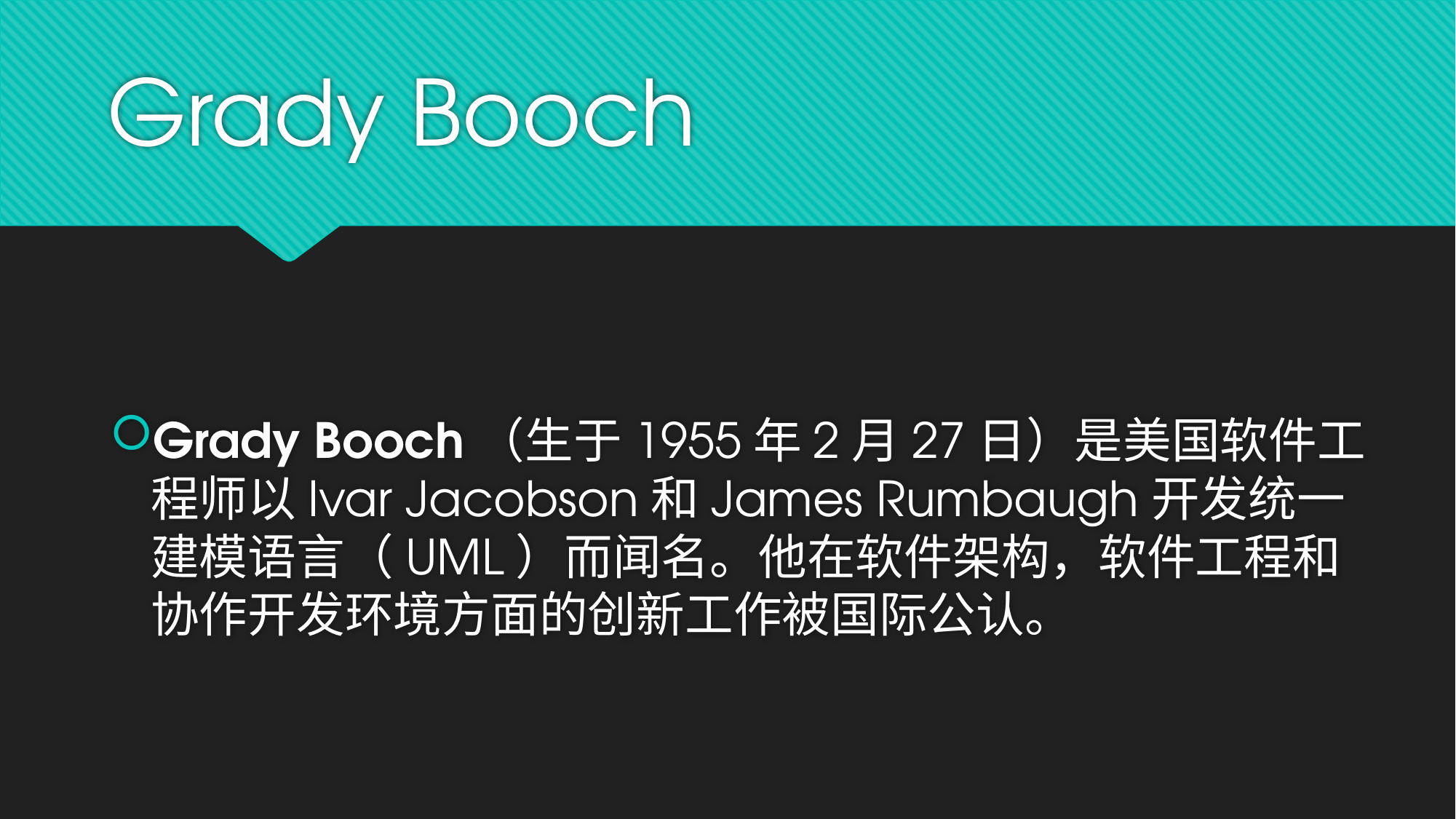

# Grady Booch

Grady Booch（生于1955年2月27日）是美国软件工程师以Ivar Jacobson和James Rumbaugh开发统一建模语言（UML）而闻名。他在软件架构，软件工程和协作开发环境方面的创新工作被国际公认。